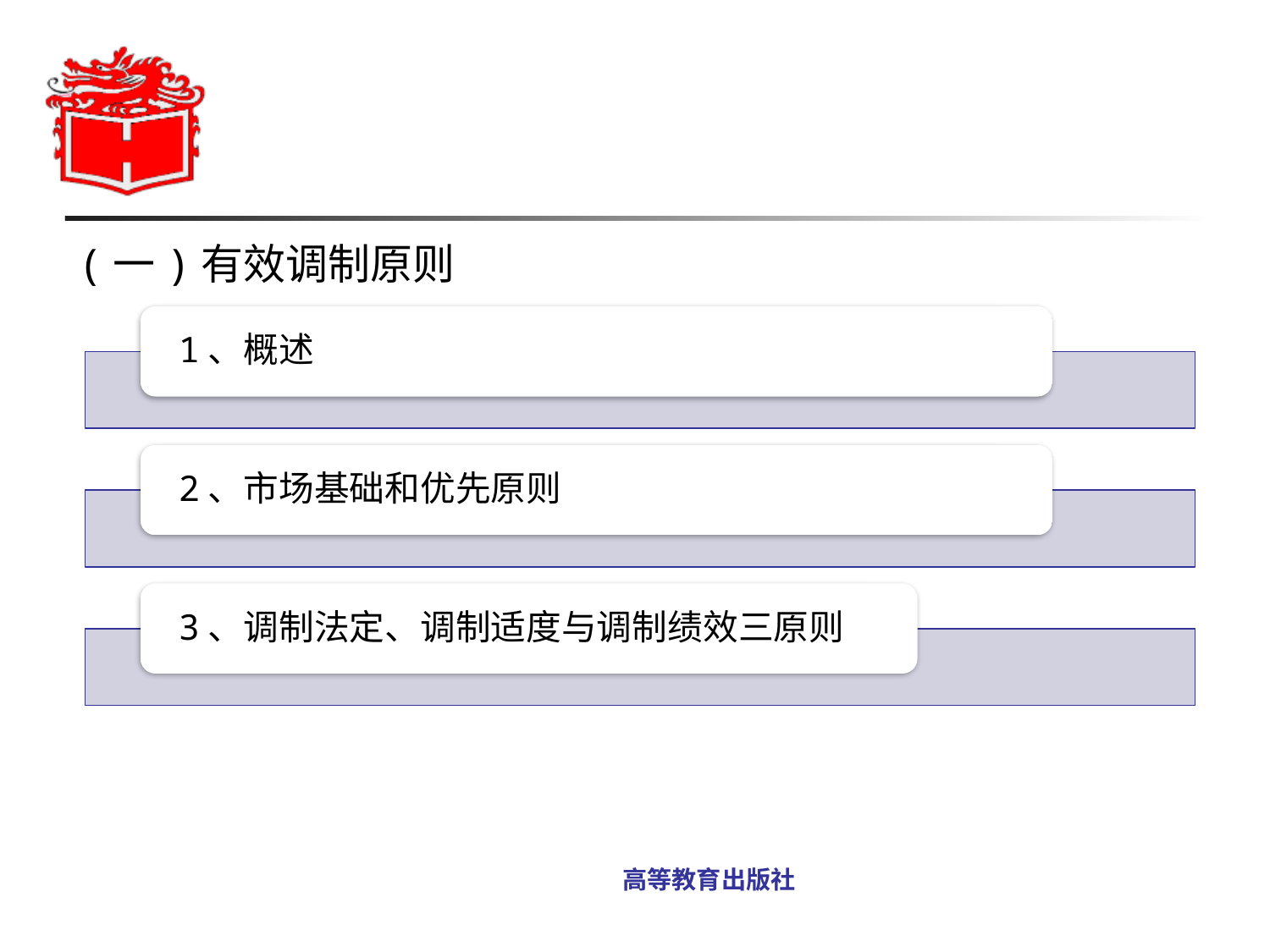

(一)有效调制原则
1、概述
2、市场基础和优先原则
3、调制法定、调制适度与调制绩效三原则

高等教育出版社